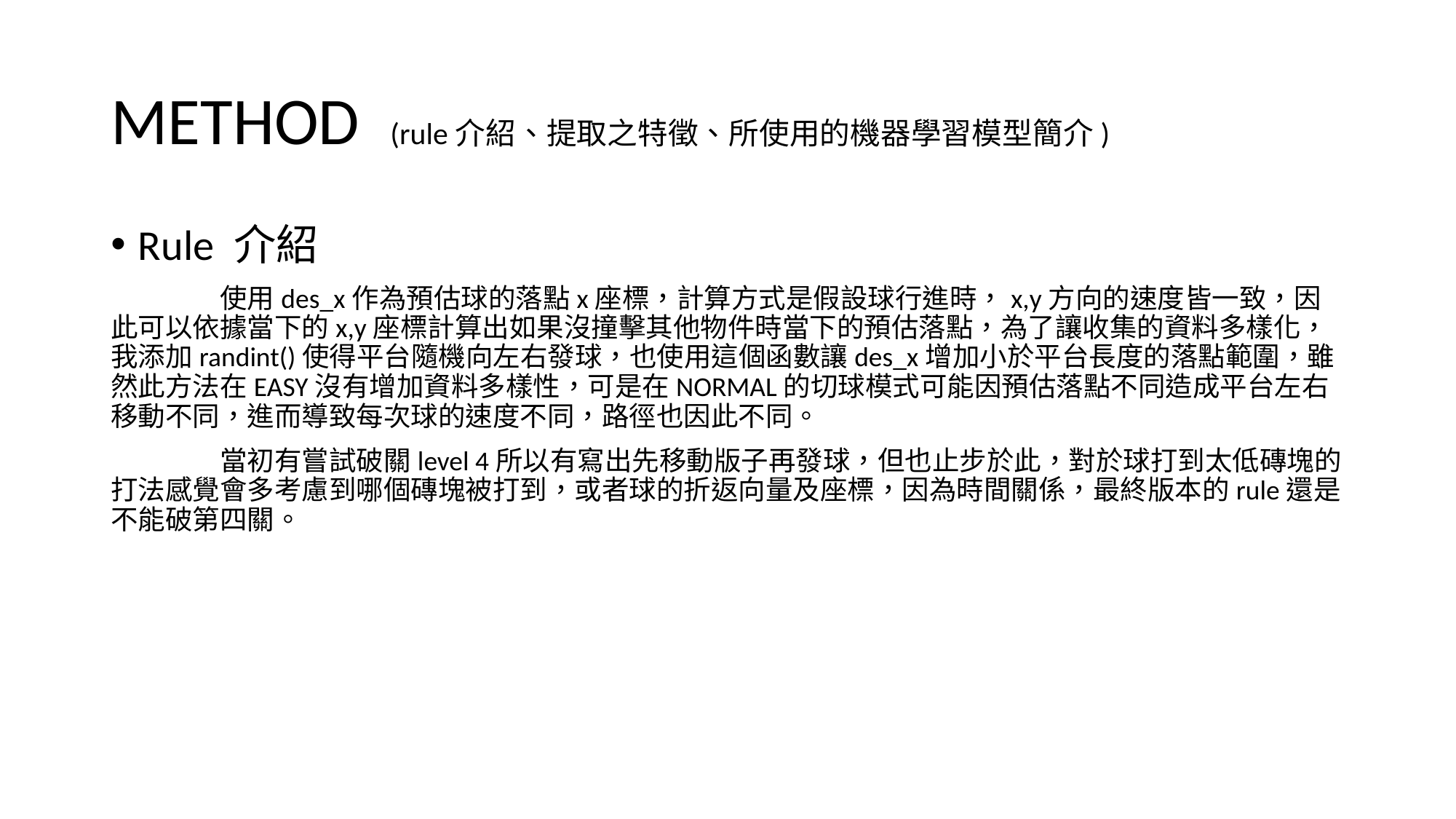

# METHOD  (rule介紹、提取之特徵、所使用的機器學習模型簡介)
Rule 介紹
	使用des_x作為預估球的落點x座標，計算方式是假設球行進時，x,y方向的速度皆一致，因此可以依據當下的x,y座標計算出如果沒撞擊其他物件時當下的預估落點，為了讓收集的資料多樣化，我添加randint()使得平台隨機向左右發球，也使用這個函數讓des_x增加小於平台長度的落點範圍，雖然此方法在EASY沒有增加資料多樣性，可是在NORMAL的切球模式可能因預估落點不同造成平台左右移動不同，進而導致每次球的速度不同，路徑也因此不同。
	當初有嘗試破關level 4所以有寫出先移動版子再發球，但也止步於此，對於球打到太低磚塊的打法感覺會多考慮到哪個磚塊被打到，或者球的折返向量及座標，因為時間關係，最終版本的rule還是不能破第四關。